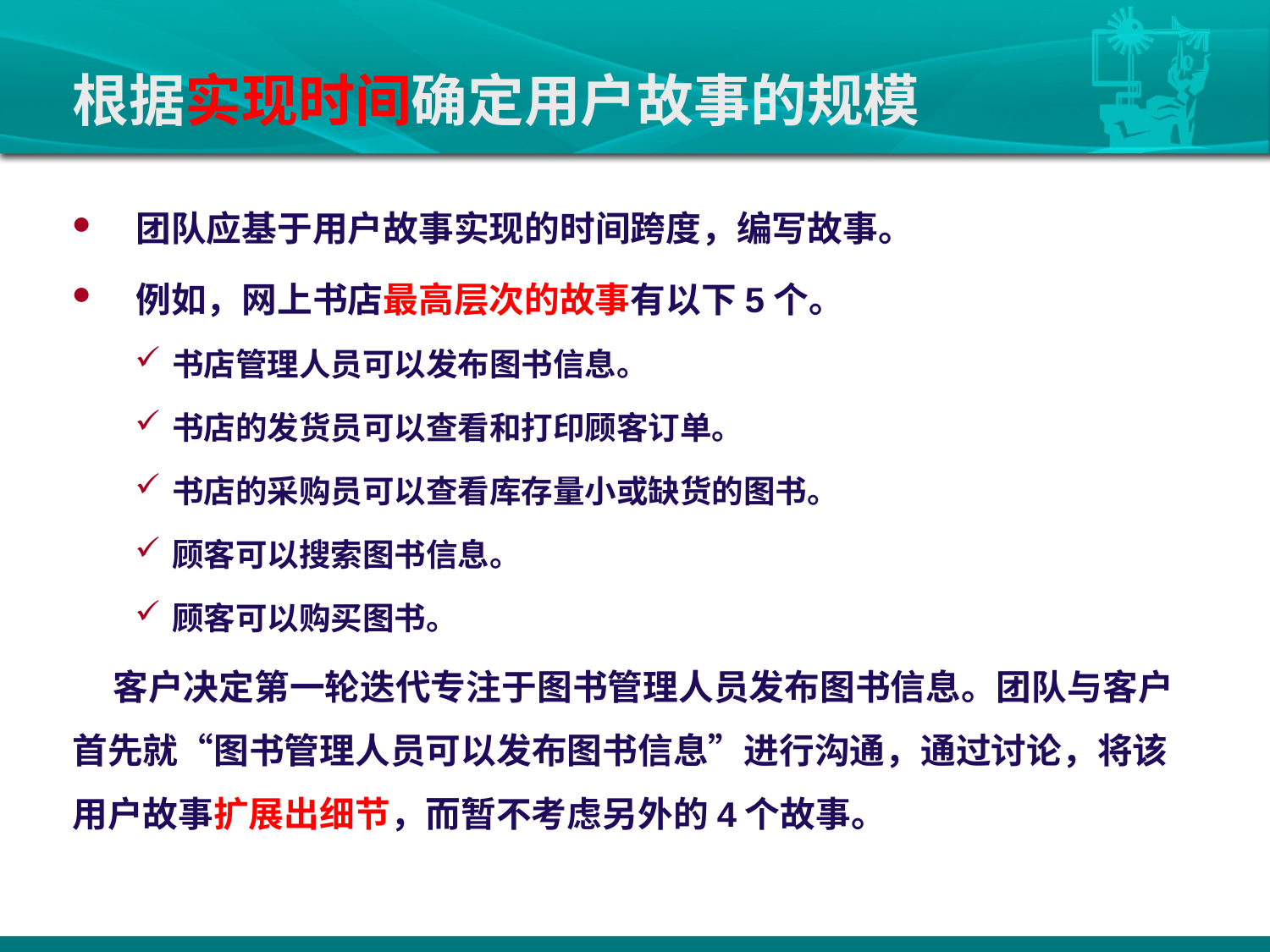

# 根据实现时间确定用户故事的规模
团队应基于用户故事实现的时间跨度，编写故事。
例如，网上书店最高层次的故事有以下5个。
书店管理人员可以发布图书信息。
书店的发货员可以查看和打印顾客订单。
书店的采购员可以查看库存量小或缺货的图书。
顾客可以搜索图书信息。
顾客可以购买图书。
    客户决定第一轮迭代专注于图书管理人员发布图书信息。团队与客户首先就“图书管理人员可以发布图书信息”进行沟通，通过讨论，将该用户故事扩展出细节，而暂不考虑另外的4个故事。